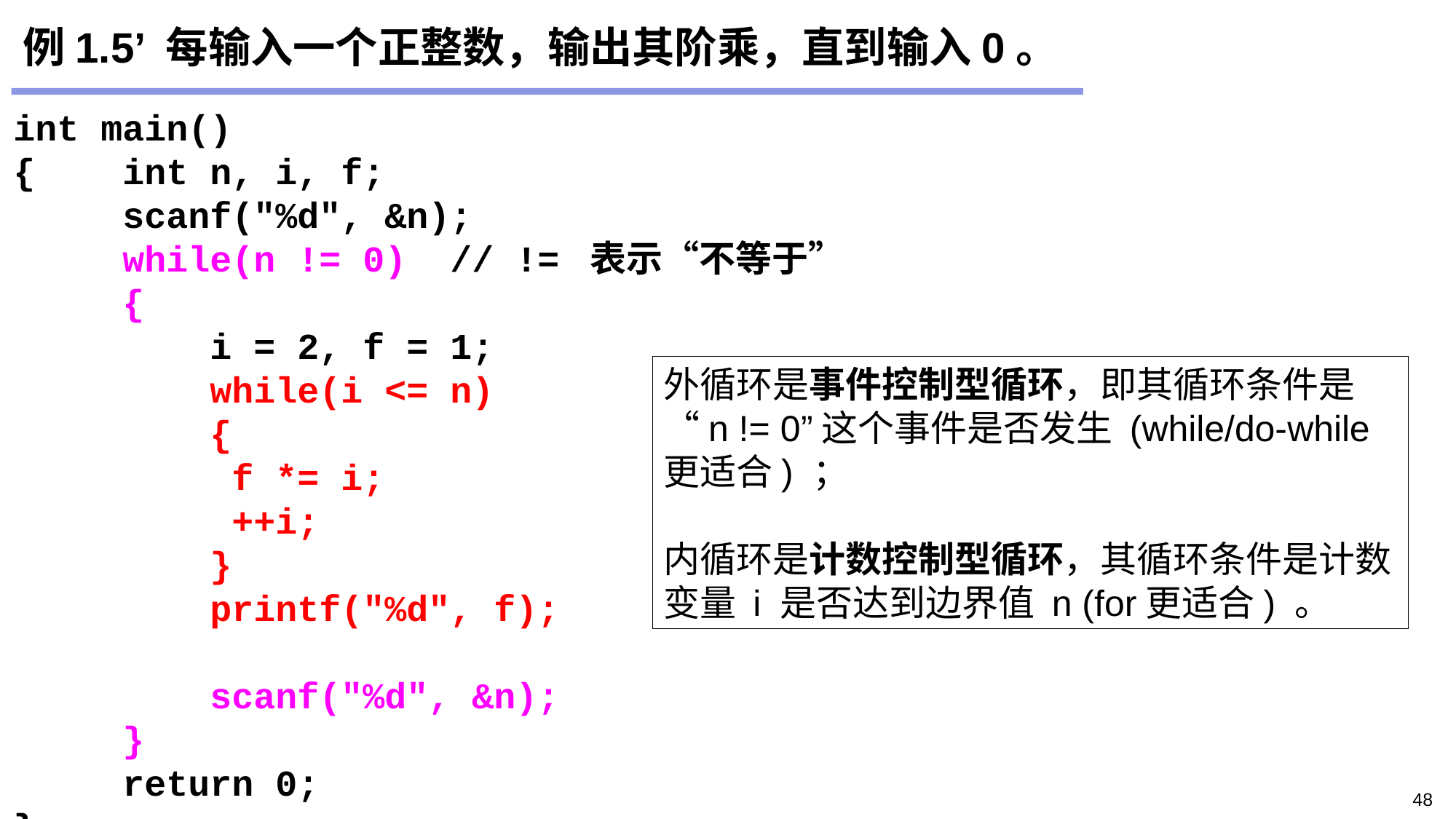

例1.5’ 每输入一个正整数，输出其阶乘，直到输入0。
int main()
{	int n, i, f;
	scanf("%d", &n);
	while(n != 0)	// != 表示“不等于”
	{
	    i = 2, f = 1;
	    while(i <= n)
	    {
	    	f *= i;
	    	++i;
	    }
	    printf("%d", f);

	    scanf("%d", &n);
	}
	return 0;
}

外循环是事件控制型循环，即其循环条件是“n != 0”这个事件是否发生 (while/do-while更适合) ；

内循环是计数控制型循环，其循环条件是计数变量 i 是否达到边界值 n (for更适合) 。
48